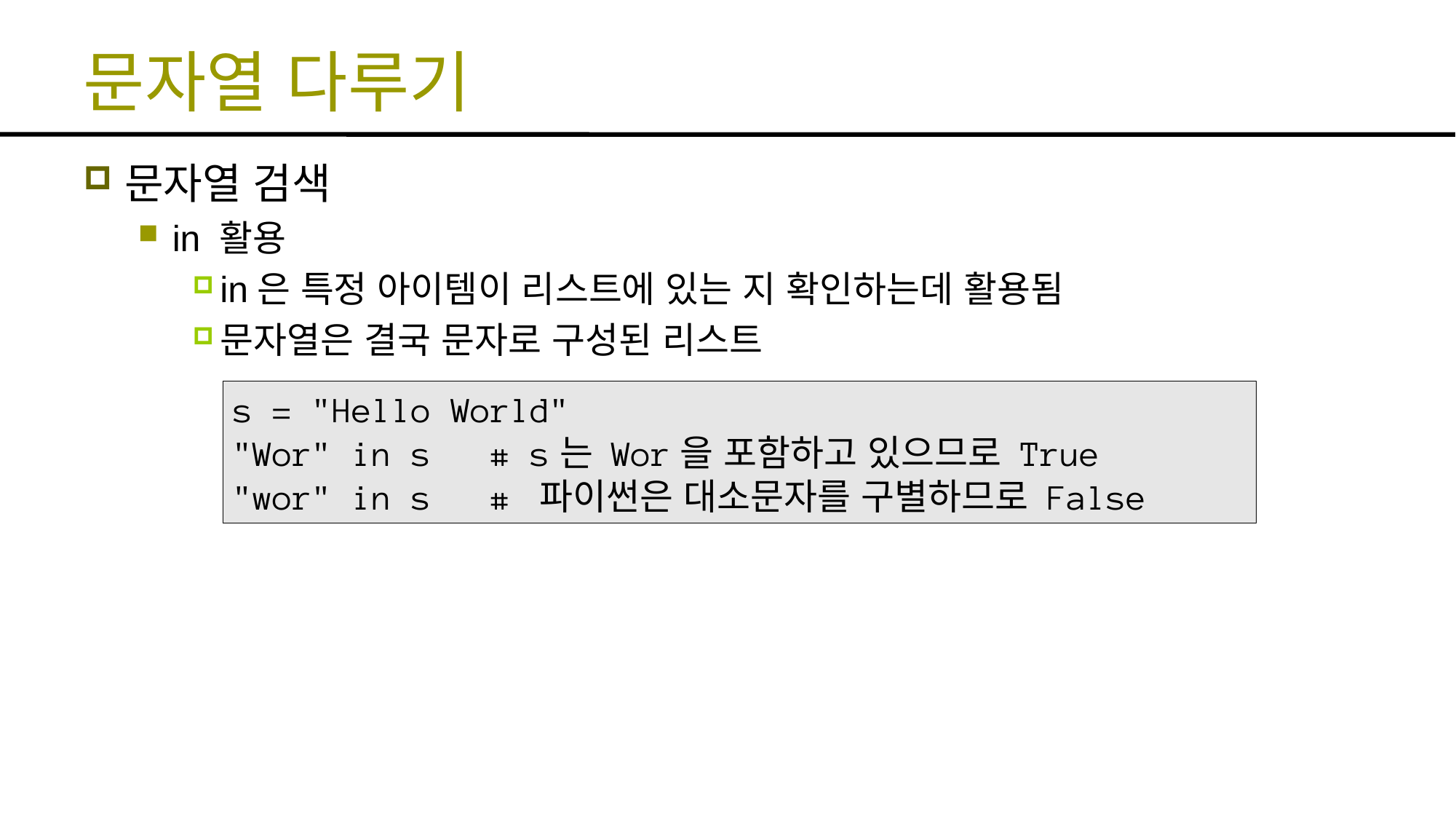

# 문자열 다루기
문자열 검색
in 활용
in은 특정 아이템이 리스트에 있는 지 확인하는데 활용됨
문자열은 결국 문자로 구성된 리스트

s = "Hello World"
"Wor" in s   # s는 Wor을 포함하고 있으므로 True
"wor" in s   # 파이썬은 대소문자를 구별하므로 False